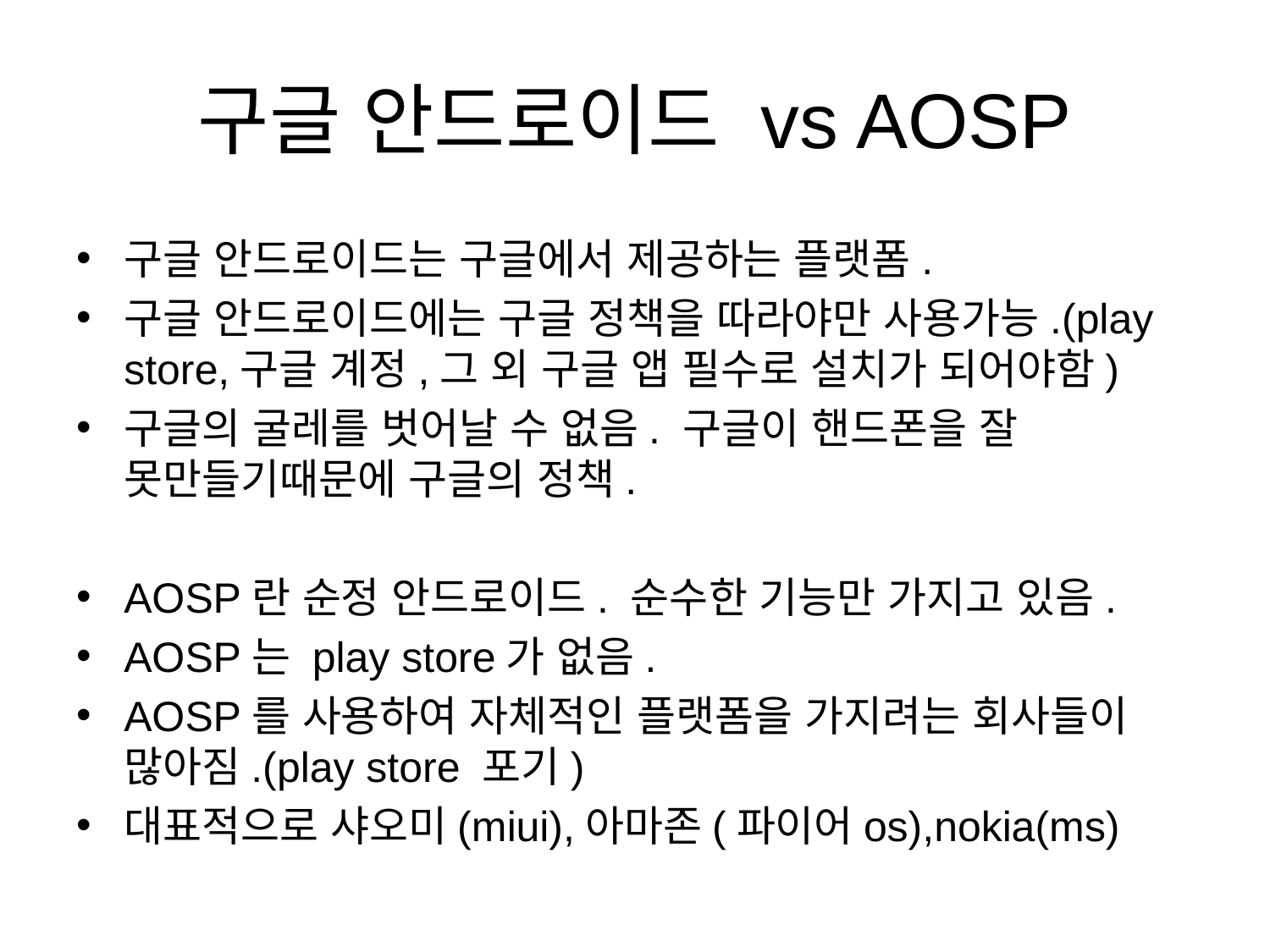

# 구글 안드로이드 vs AOSP
구글 안드로이드는 구글에서 제공하는 플랫폼.
구글 안드로이드에는 구글 정책을 따라야만 사용가능.(play store,구글 계정,그 외 구글 앱 필수로 설치가 되어야함)
구글의 굴레를 벗어날 수 없음. 구글이 핸드폰을 잘 못만들기때문에 구글의 정책.

AOSP란 순정 안드로이드. 순수한 기능만 가지고 있음.
AOSP는 play store가 없음.
AOSP를 사용하여 자체적인 플랫폼을 가지려는 회사들이 많아짐.(play store 포기)
대표적으로 샤오미(miui),아마존(파이어os),nokia(ms)